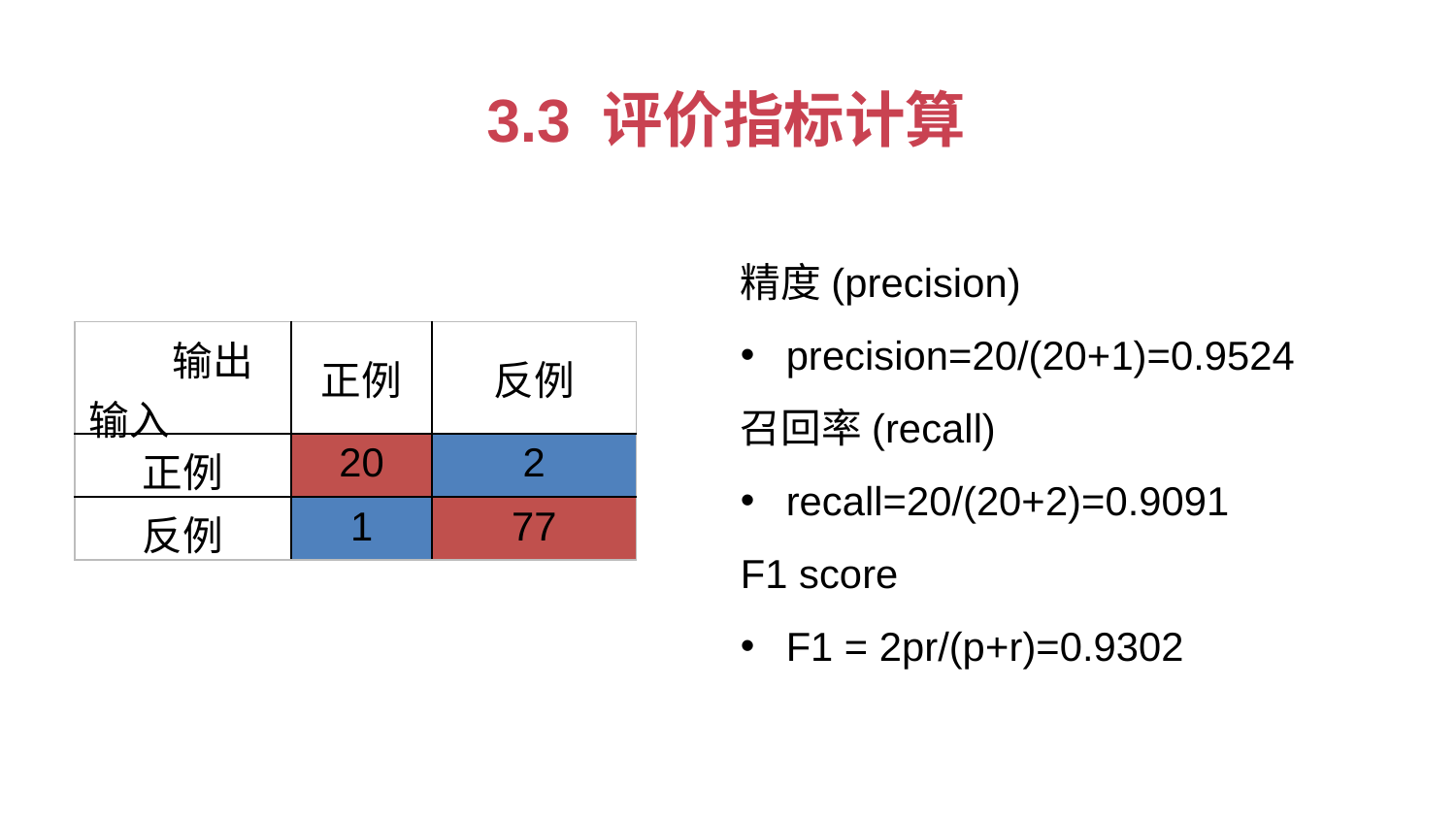

3.3 评价指标计算
精度(precision)
precision=20/(20+1)=0.9524
召回率(recall)
recall=20/(20+2)=0.9091
F1 score
F1 = 2pr/(p+r)=0.9302
| 输出 输入 | 正例 | 反例 |
| --- | --- | --- |
| 正例 | 20 | 2 |
| 反例 | 1 | 77 |